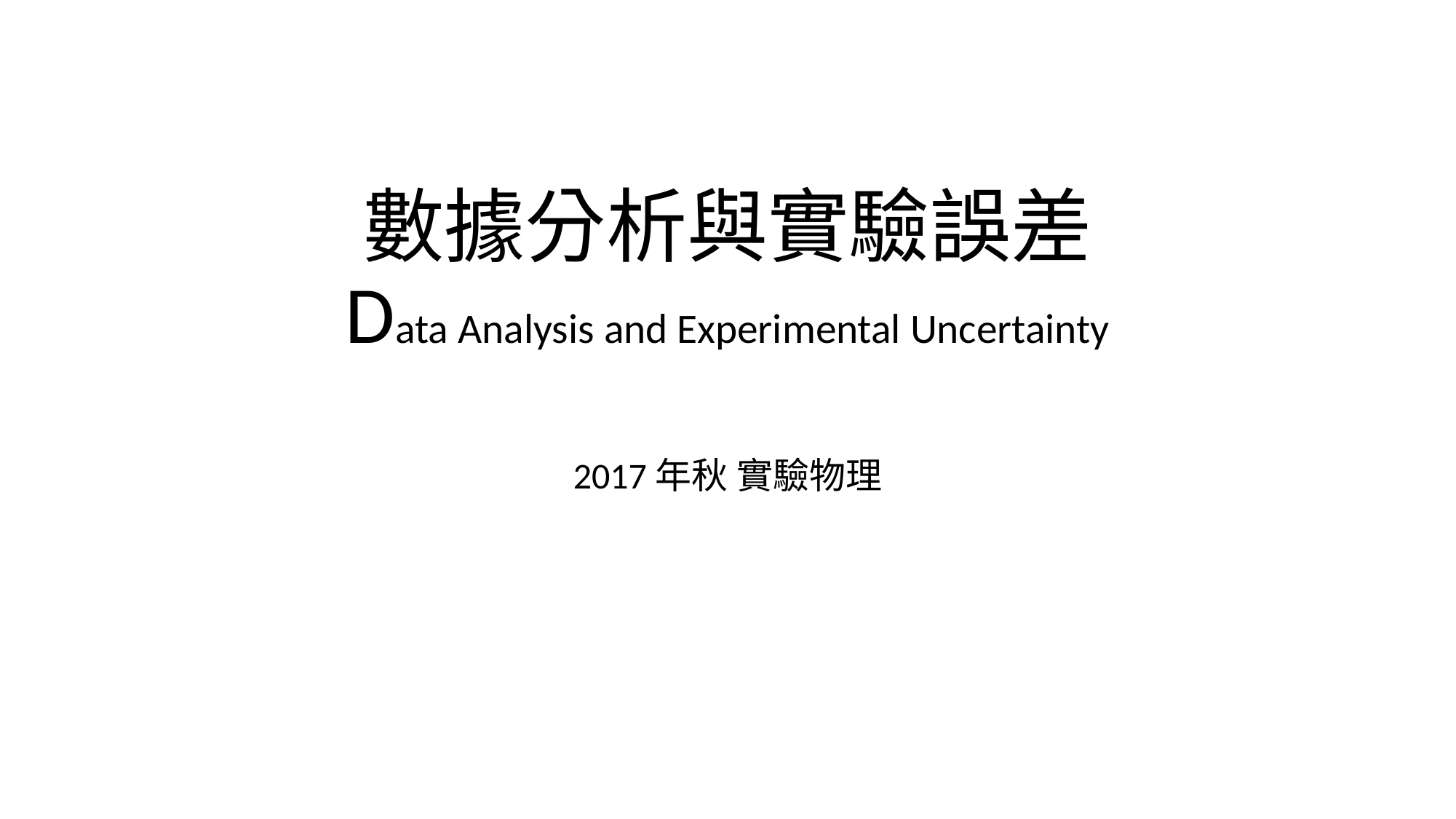

# 數據分析與實驗誤差 Data Analysis and Experimental Uncertainty
2017年秋 實驗物理